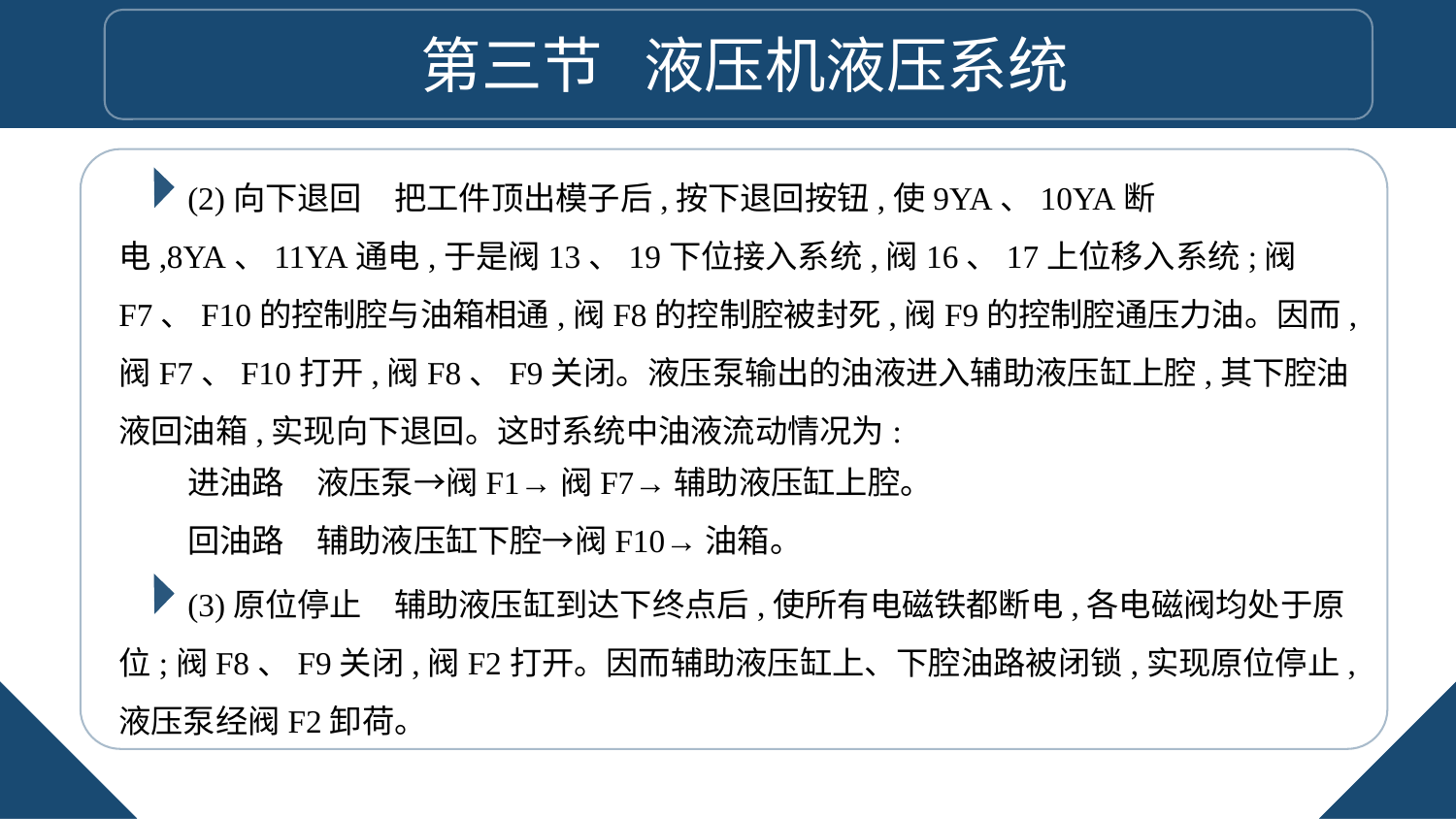

第三节   液压机液压系统

(2)向下退回　把工件顶出模子后,按下退回按钮,使9YA、10YA断电,8YA、11YA通电,于是阀13、19下位接入系统,阀16、17上位移入系统;阀F7、F10的控制腔与油箱相通,阀F8的控制腔被封死,阀F9的控制腔通压力油。因而,阀F7、F10打开,阀F8、F9关闭。液压泵输出的油液进入辅助液压缸上腔,其下腔油液回油箱,实现向下退回。这时系统中油液流动情况为:

进油路　液压泵→阀F1→阀F7→辅助液压缸上腔。
回油路　辅助液压缸下腔→阀F10→油箱。
(3)原位停止　辅助液压缸到达下终点后,使所有电磁铁都断电,各电磁阀均处于原位;阀F8、F9关闭,阀F2打开。因而辅助液压缸上、下腔油路被闭锁,实现原位停止,液压泵经阀F2卸荷。